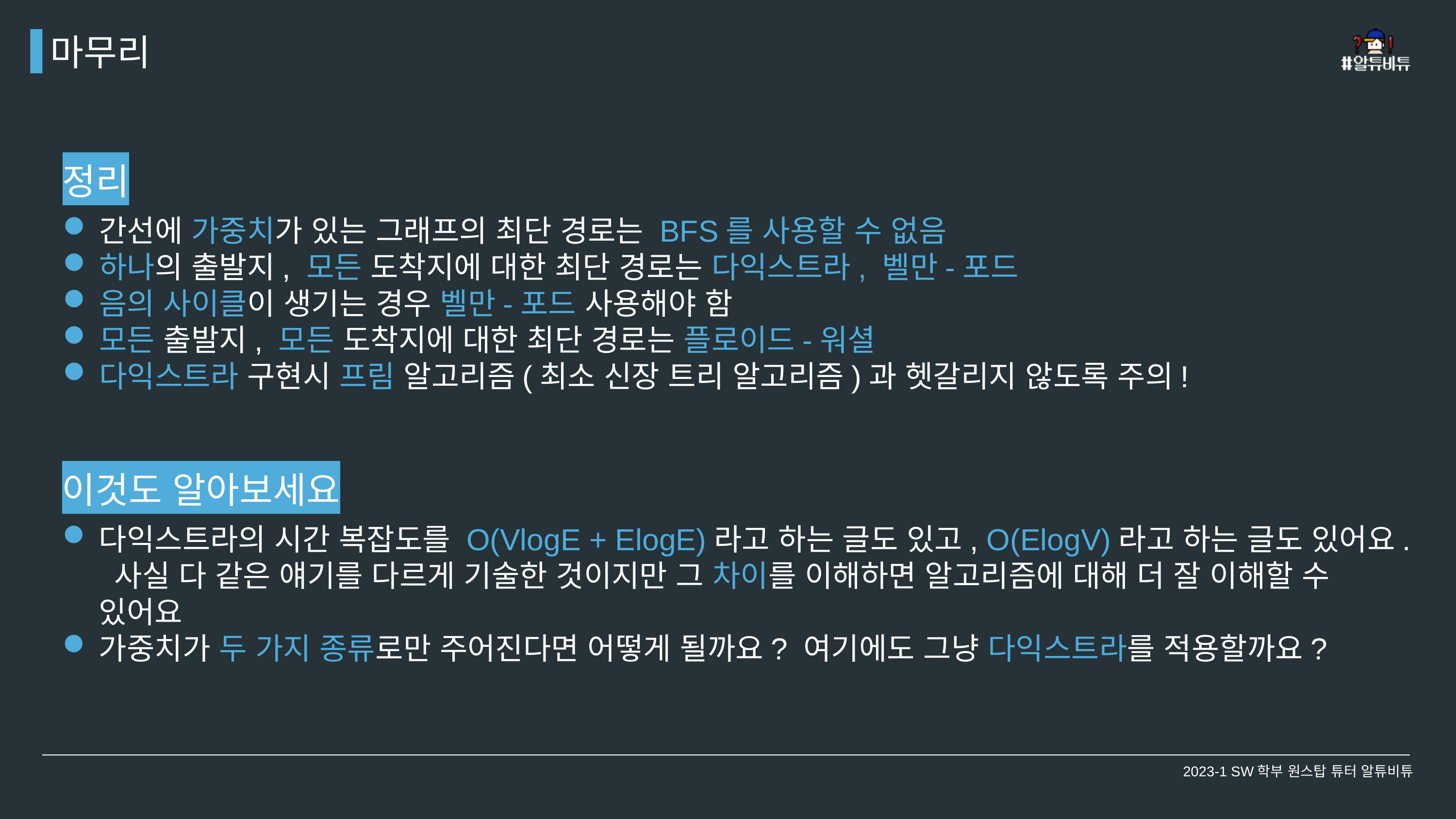

마무리
정리
간선에 가중치가 있는 그래프의 최단 경로는 BFS를 사용할 수 없음
하나의 출발지, 모든 도착지에 대한 최단 경로는 다익스트라, 벨만-포드
음의 사이클이 생기는 경우 벨만-포드 사용해야 함
모든 출발지, 모든 도착지에 대한 최단 경로는 플로이드-워셜
다익스트라 구현시 프림 알고리즘(최소 신장 트리 알고리즘)과 헷갈리지 않도록 주의!
이것도 알아보세요
다익스트라의 시간 복잡도를 O(VlogE + ElogE)라고 하는 글도 있고, O(ElogV)라고 하는 글도 있어요.  사실 다 같은 얘기를 다르게 기술한 것이지만 그 차이를 이해하면 알고리즘에 대해 더 잘 이해할 수 있어요
가중치가 두 가지 종류로만 주어진다면 어떻게 될까요? 여기에도 그냥 다익스트라를 적용할까요?
2023-1 SW학부 원스탑 튜터 알튜비튜